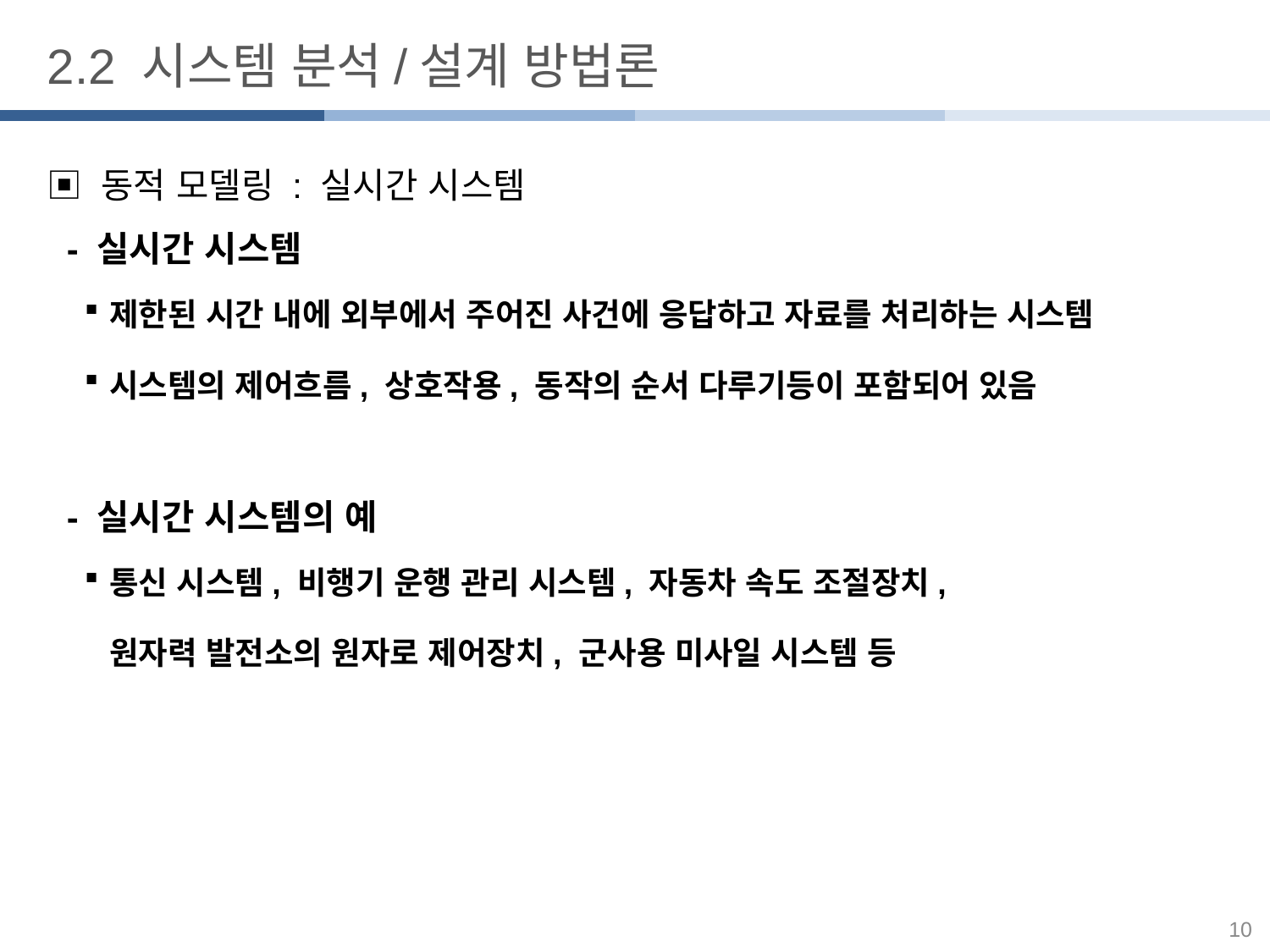

# 2.2 시스템 분석/설계 방법론
▣ 동적 모델링 : 실시간 시스템
  - 실시간 시스템
제한된 시간 내에 외부에서 주어진 사건에 응답하고 자료를 처리하는 시스템
시스템의 제어흐름, 상호작용, 동작의 순서 다루기등이 포함되어 있음

  - 실시간 시스템의 예
통신 시스템, 비행기 운행 관리 시스템, 자동차 속도 조절장치,
  원자력 발전소의 원자로 제어장치, 군사용 미사일 시스템 등

10